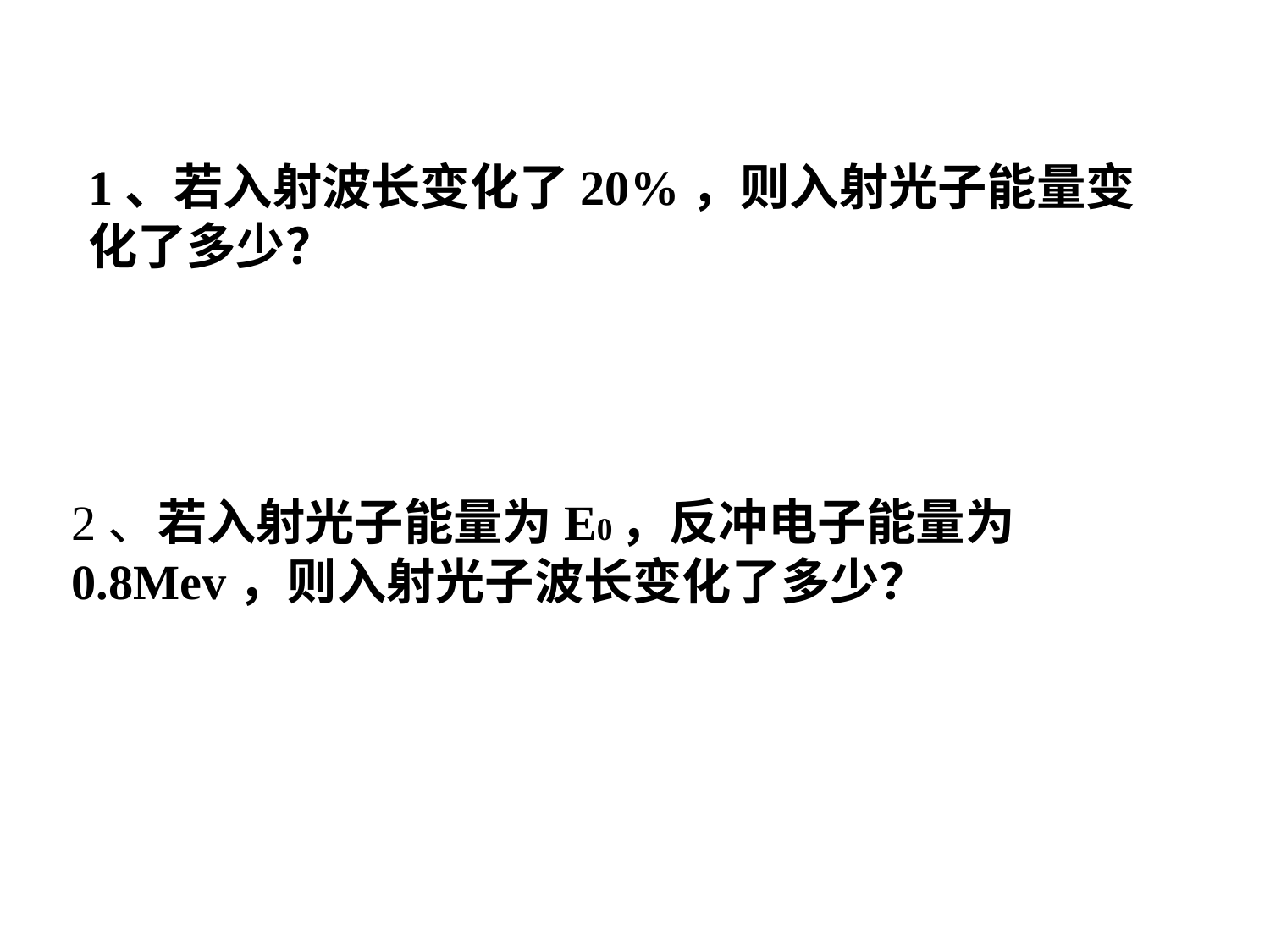

1、若入射波长变化了20%，则入射光子能量变化了多少？
2、若入射光子能量为E0，反冲电子能量为0.8Mev，则入射光子波长变化了多少？